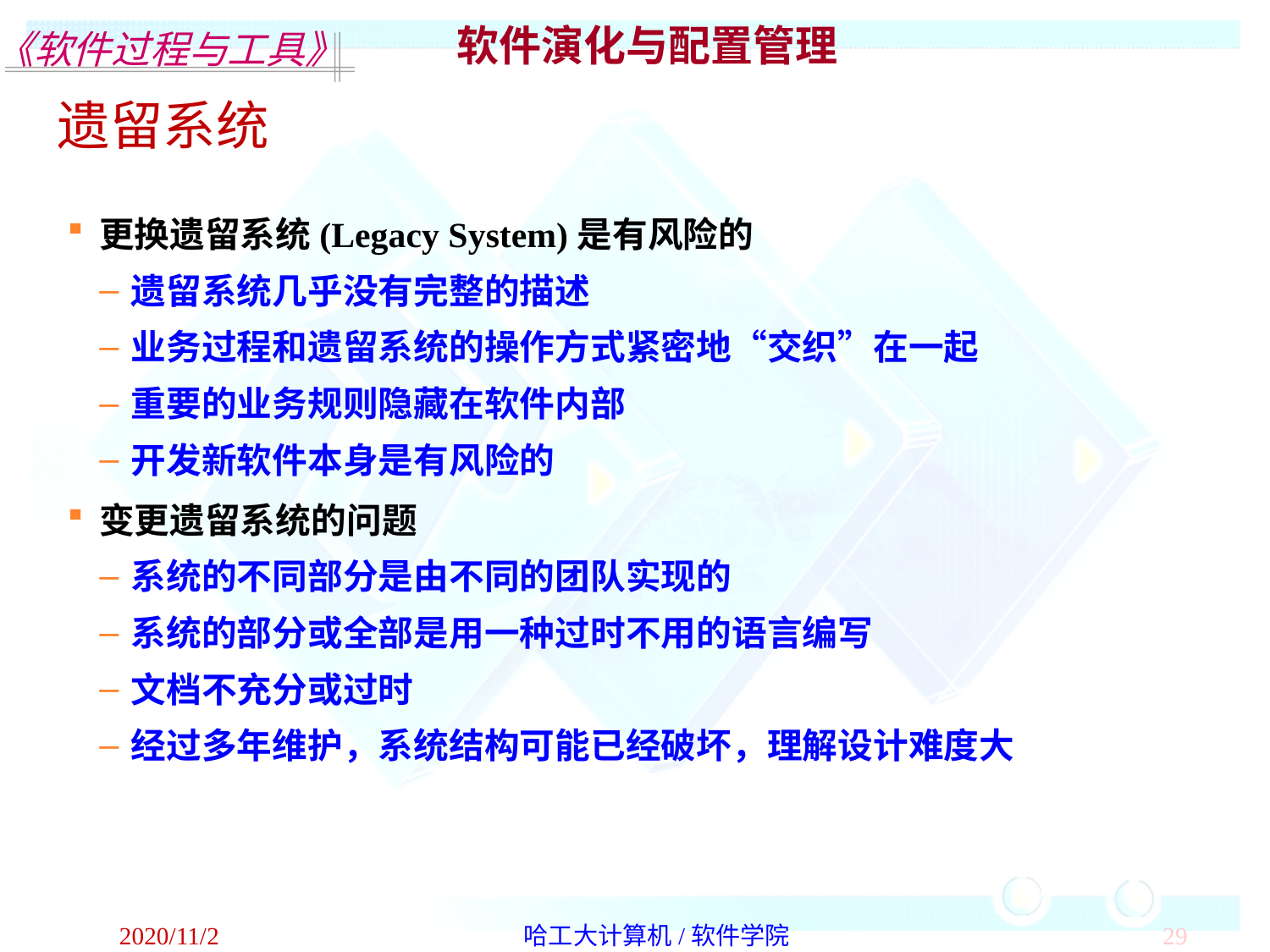

软件演化与配置管理
遗留系统
更换遗留系统(Legacy System)是有风险的
遗留系统几乎没有完整的描述
业务过程和遗留系统的操作方式紧密地“交织”在一起
重要的业务规则隐藏在软件内部
开发新软件本身是有风险的
变更遗留系统的问题
系统的不同部分是由不同的团队实现的
系统的部分或全部是用一种过时不用的语言编写
文档不充分或过时
经过多年维护，系统结构可能已经破坏，理解设计难度大